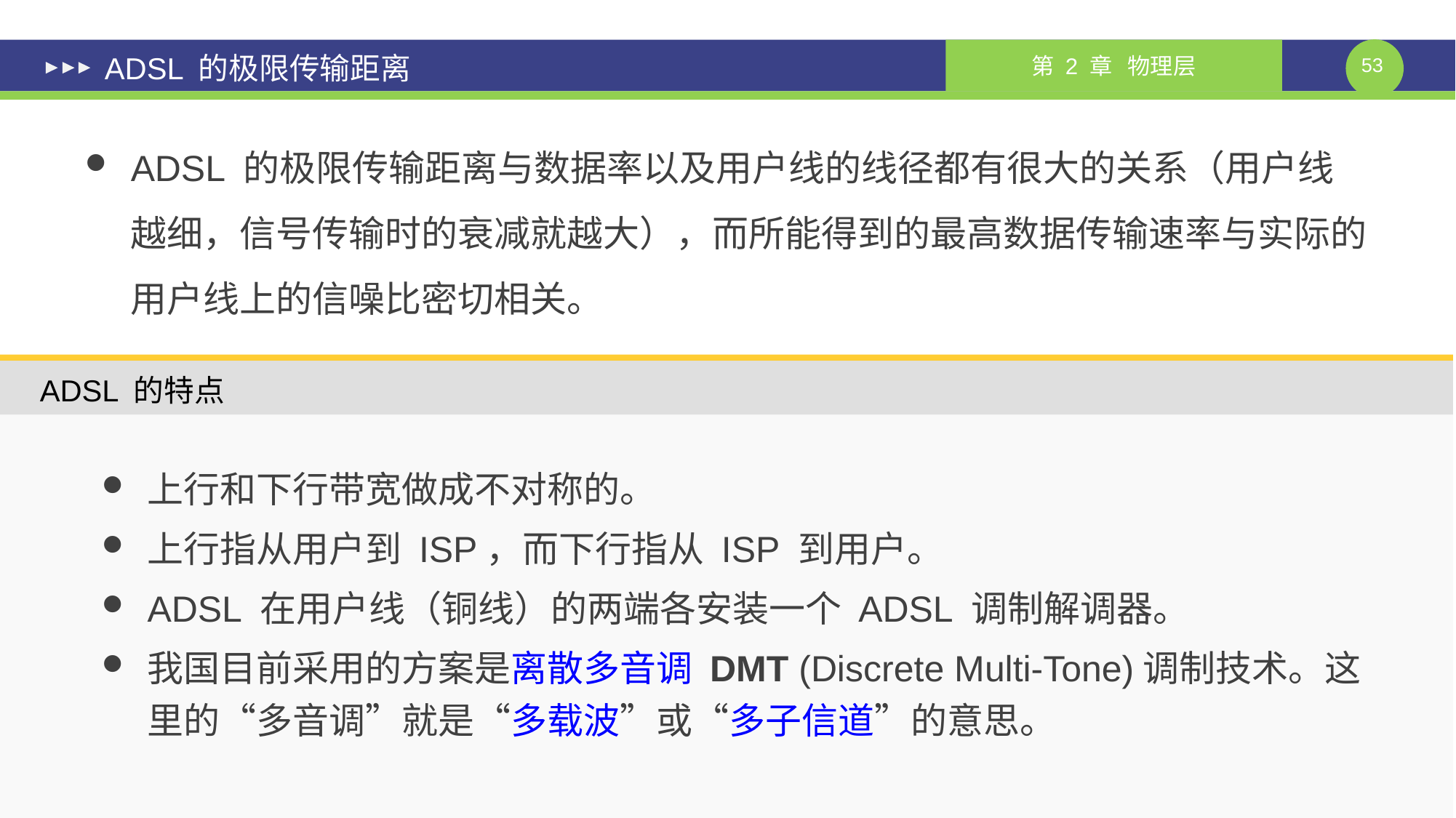

# ADSL 的极限传输距离
ADSL 的极限传输距离与数据率以及用户线的线径都有很大的关系（用户线越细，信号传输时的衰减就越大），而所能得到的最高数据传输速率与实际的用户线上的信噪比密切相关。

ADSL 的特点
上行和下行带宽做成不对称的。
上行指从用户到 ISP，而下行指从 ISP 到用户。
ADSL 在用户线（铜线）的两端各安装一个 ADSL 调制解调器。
我国目前采用的方案是离散多音调 DMT (Discrete Multi-Tone)调制技术。这里的“多音调”就是“多载波”或“多子信道”的意思。
课件制作人：谢钧 谢希仁